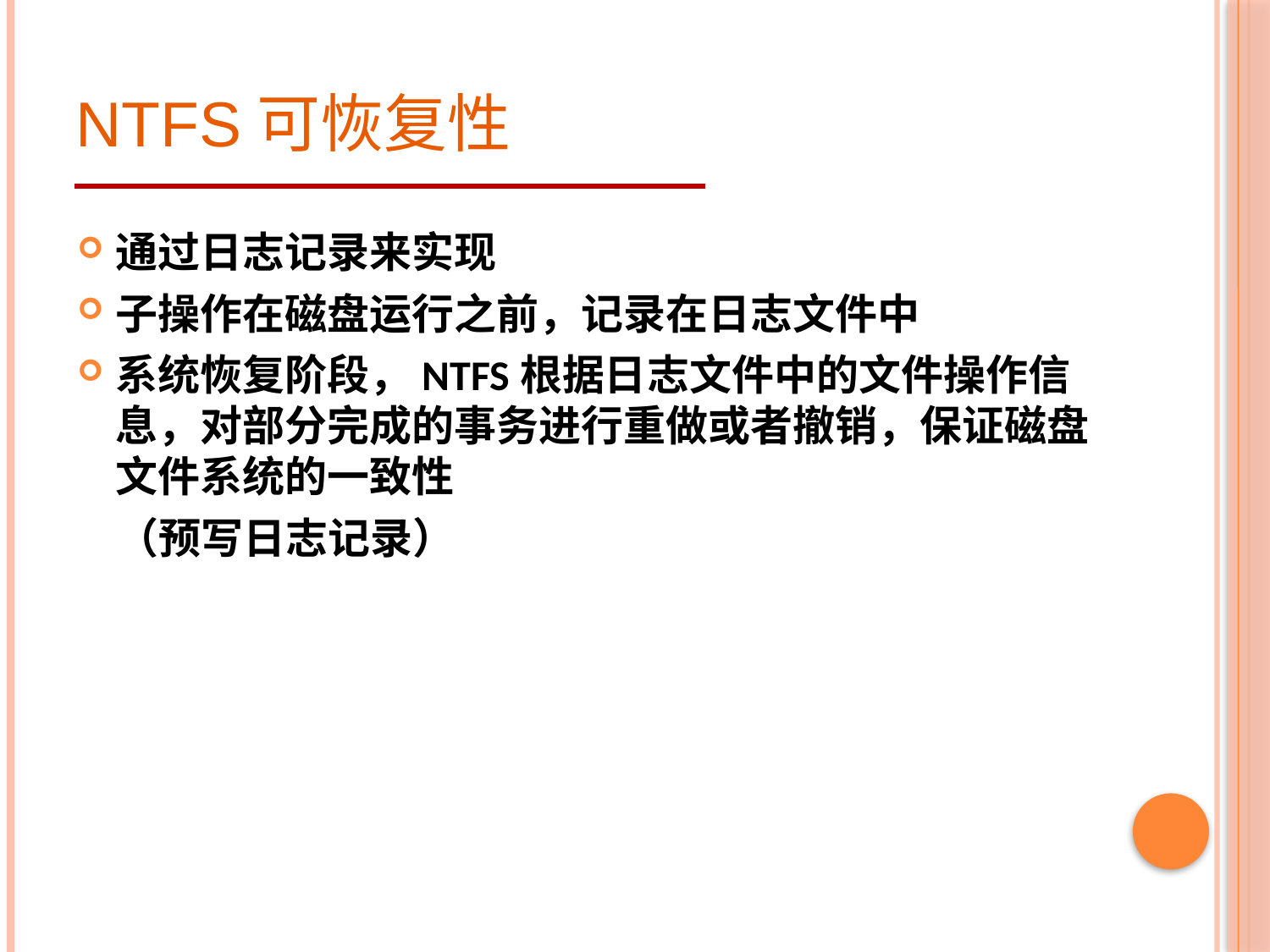

# NTFS可恢复性
通过日志记录来实现
子操作在磁盘运行之前，记录在日志文件中
系统恢复阶段，NTFS根据日志文件中的文件操作信息，对部分完成的事务进行重做或者撤销，保证磁盘文件系统的一致性
   （预写日志记录）